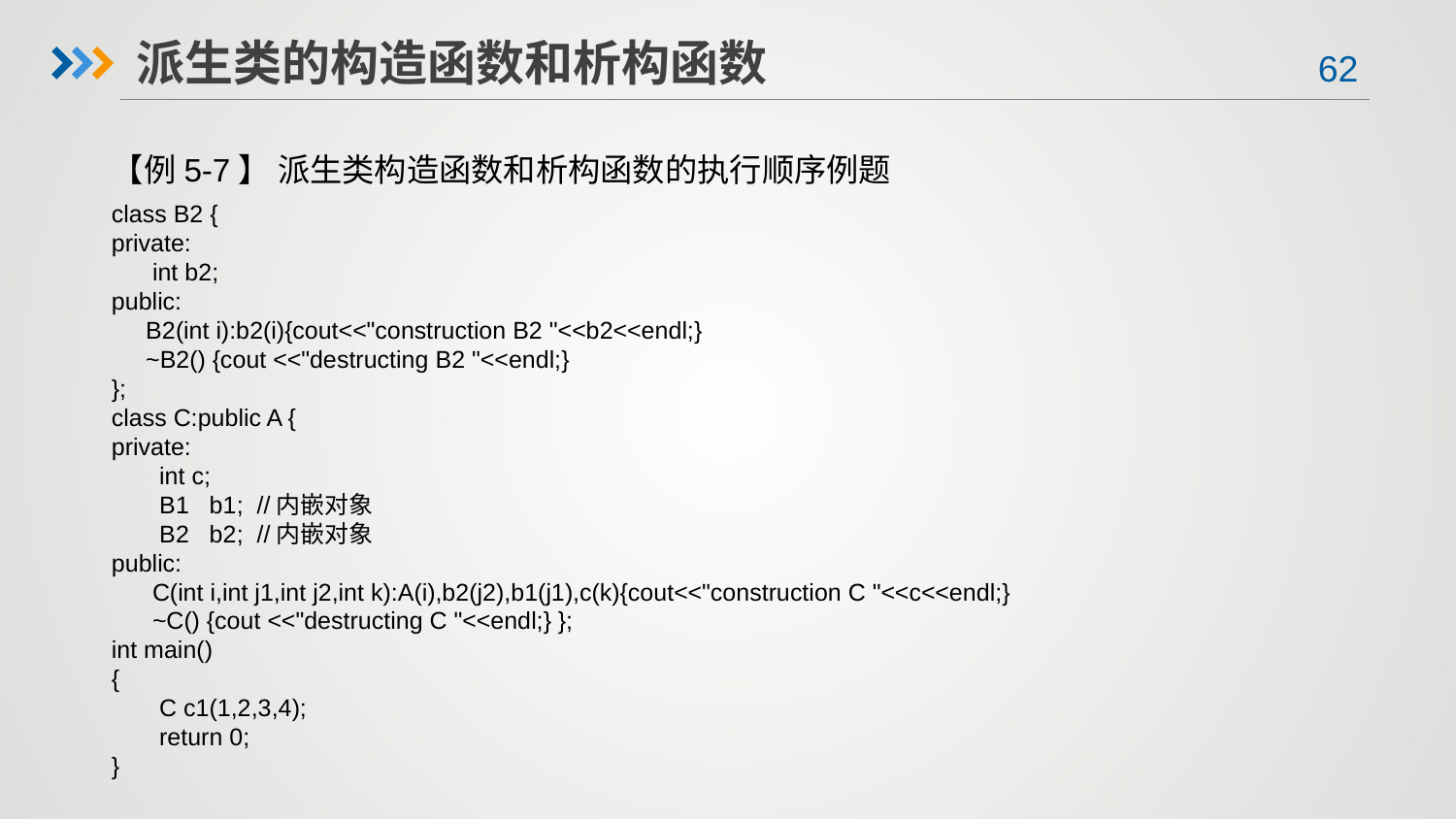

派生类的构造函数和析构函数
【例5-7】 派生类构造函数和析构函数的执行顺序例题
class B2 {
private:
      int b2;
public:
     B2(int i):b2(i){cout<<"construction B2 "<<b2<<endl;}
     ~B2() {cout <<"destructing B2 "<<endl;}
};
class C:public A {
private:
       int c;
       B1   b1;  //内嵌对象
       B2   b2;  //内嵌对象
public:
      C(int i,int j1,int j2,int k):A(i),b2(j2),b1(j1),c(k){cout<<"construction C "<<c<<endl;}
      ~C() {cout <<"destructing C "<<endl;} };
int main()
{
       C c1(1,2,3,4);
       return 0;
}